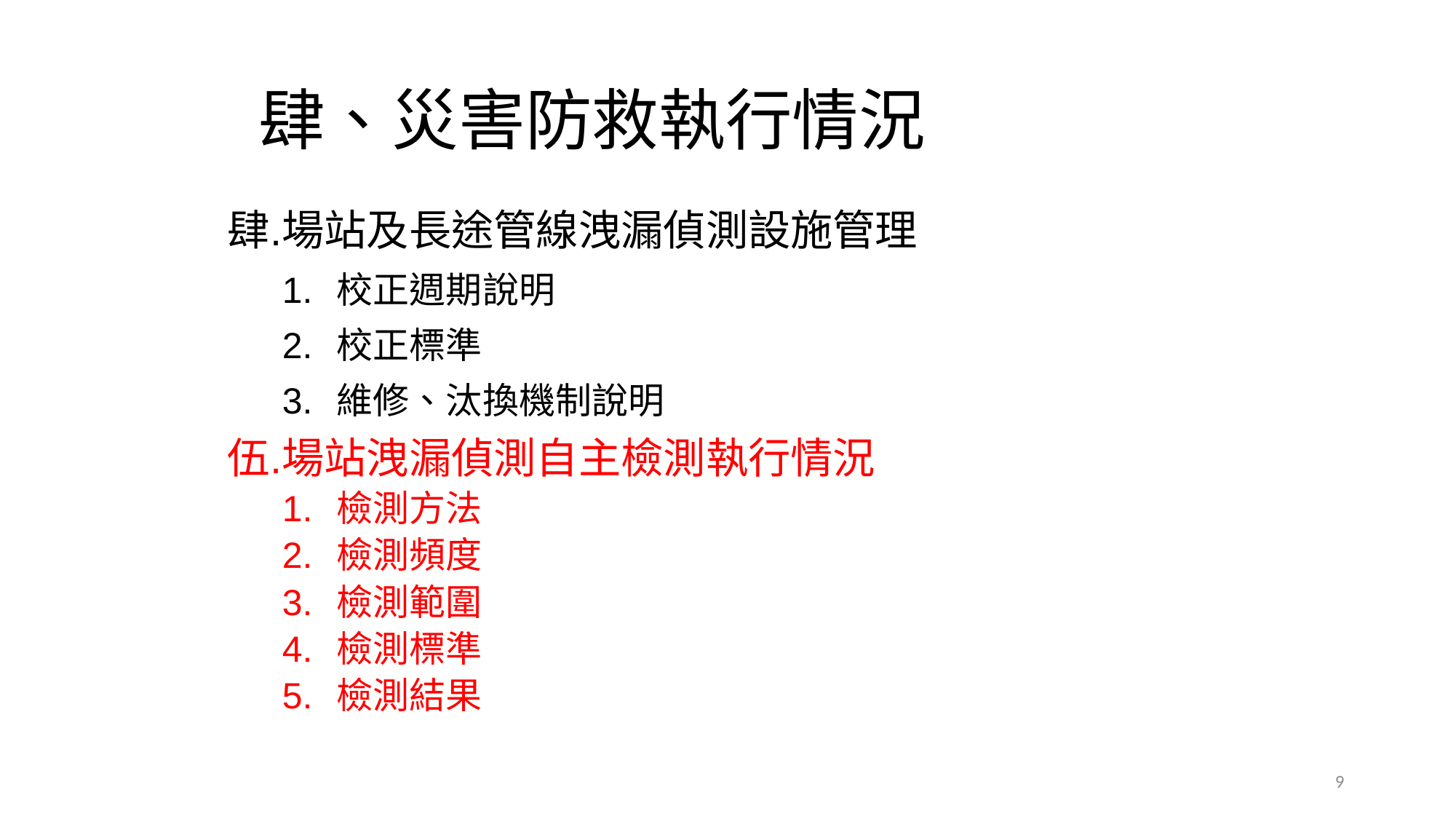

# 肆、災害防救執行情況
場站及長途管線洩漏偵測設施管理
校正週期說明
校正標準
維修、汰換機制說明
場站洩漏偵測自主檢測執行情況
檢測方法
檢測頻度
檢測範圍
檢測標準
檢測結果
9